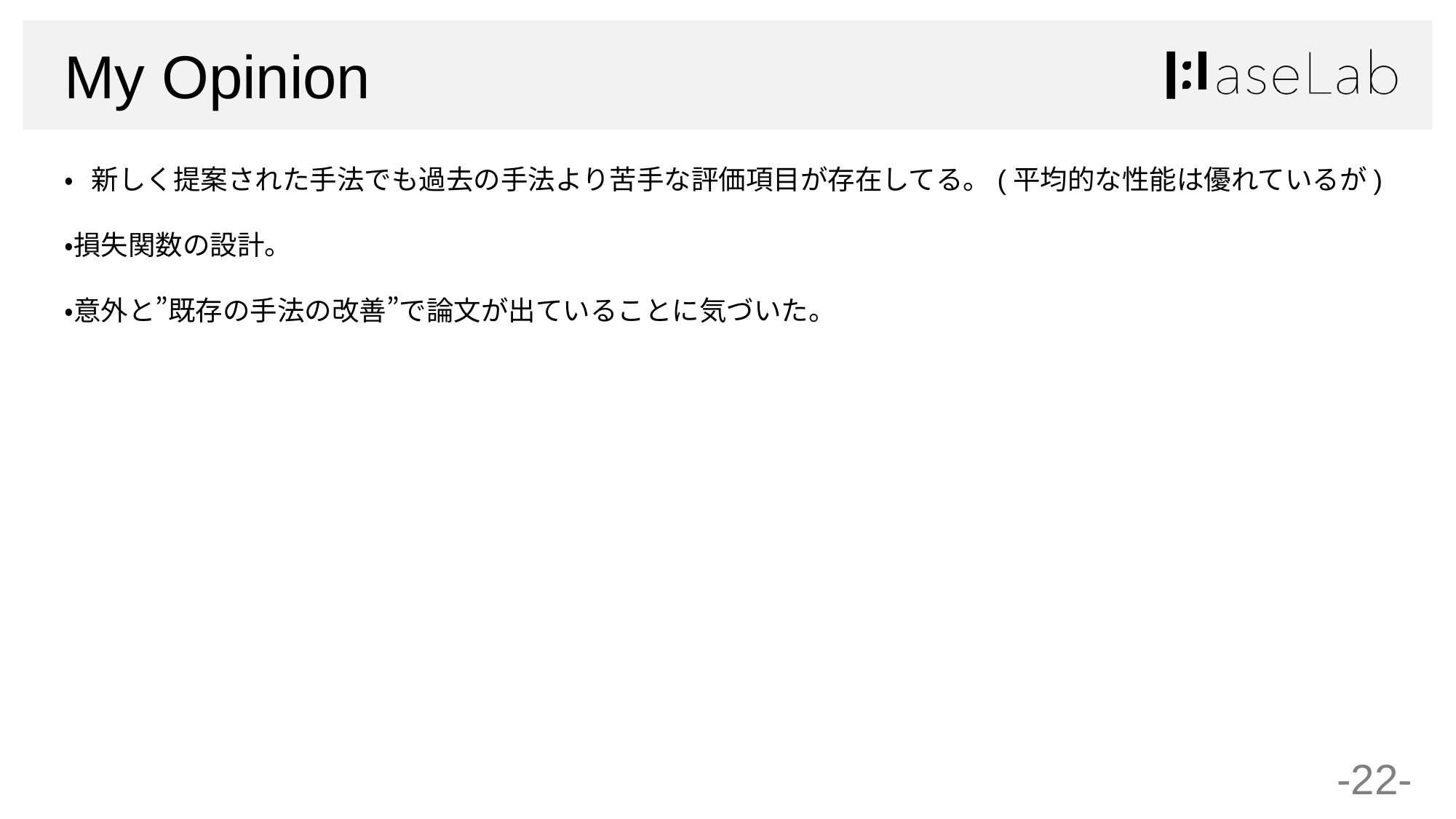

My Opinion
・新しく提案された手法でも過去の手法より苦手な評価項目が存在してる。(平均的な性能は優れているが)

・損失関数の設計。

・意外と”既存の手法の改善”で論文が出ていることに気づいた。
-22-